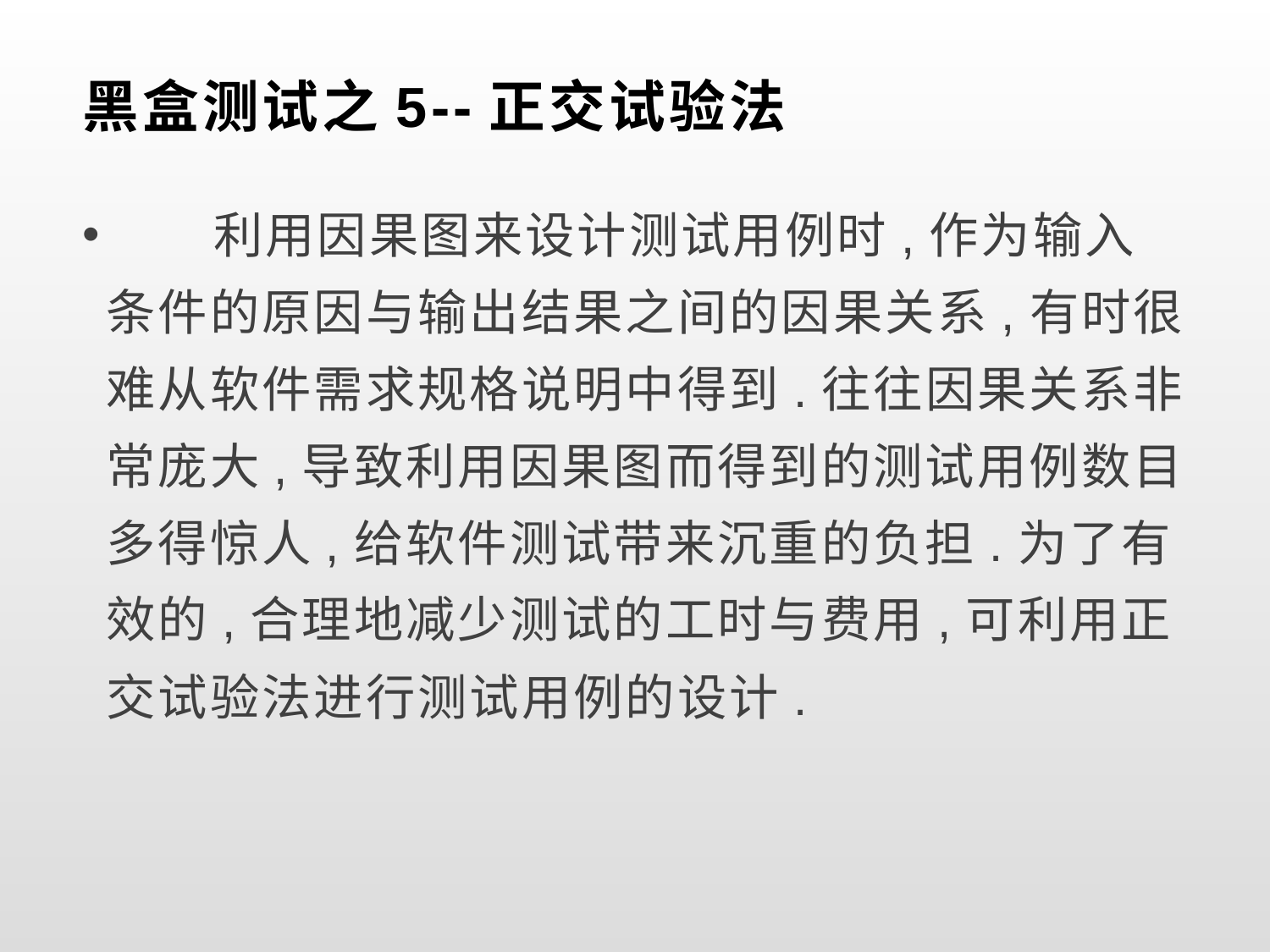

# 黑盒测试之5--正交试验法
       利用因果图来设计测试用例时,作为输入条件的原因与输出结果之间的因果关系,有时很难从软件需求规格说明中得到.往往因果关系非常庞大,导致利用因果图而得到的测试用例数目多得惊人,给软件测试带来沉重的负担.为了有效的,合理地减少测试的工时与费用,可利用正交试验法进行测试用例的设计.